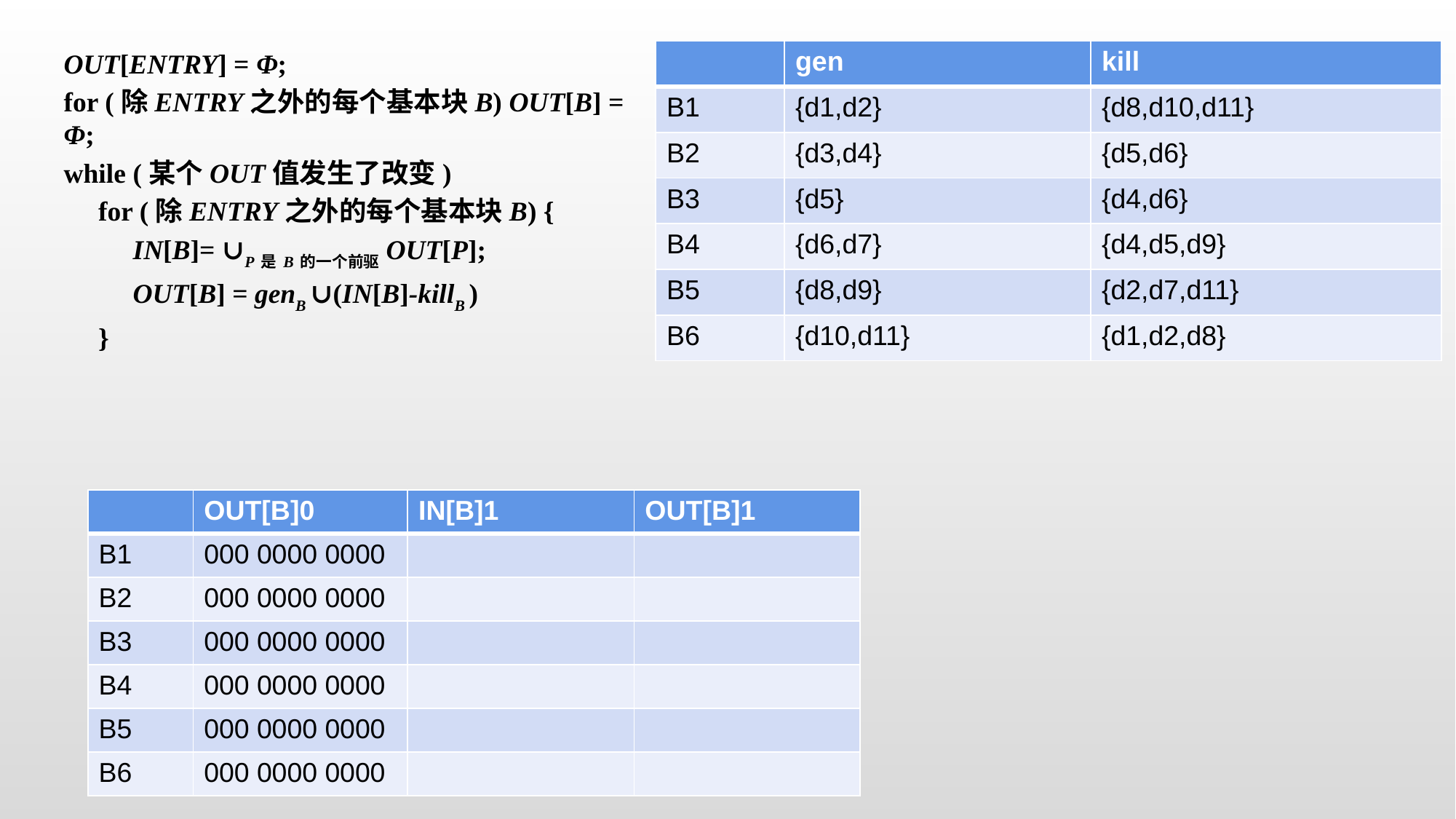

OUT[ENTRY] = Φ;
for (除ENTRY之外的每个基本块B) OUT[B] = Φ;
while (某个OUT值发生了改变)
     for (除ENTRY之外的每个基本块B) {
          IN[B]= ∪P是B的一个前驱OUT[P];
          OUT[B] = genB ∪(IN[B]-killB )
     }
|  | gen | kill |
| --- | --- | --- |
| B1 | {d1,d2} | {d8,d10,d11} |
| B2 | {d3,d4} | {d5,d6} |
| B3 | {d5} | {d4,d6} |
| B4 | {d6,d7} | {d4,d5,d9} |
| B5 | {d8,d9} | {d2,d7,d11} |
| B6 | {d10,d11} | {d1,d2,d8} |
|  | OUT[B]0 | IN[B]1 | OUT[B]1 |
| --- | --- | --- | --- |
| B1 | 000 0000 0000 |  |  |
| B2 | 000 0000 0000 |  |  |
| B3 | 000 0000 0000 |  |  |
| B4 | 000 0000 0000 |  |  |
| B5 | 000 0000 0000 |  |  |
| B6 | 000 0000 0000 |  |  |